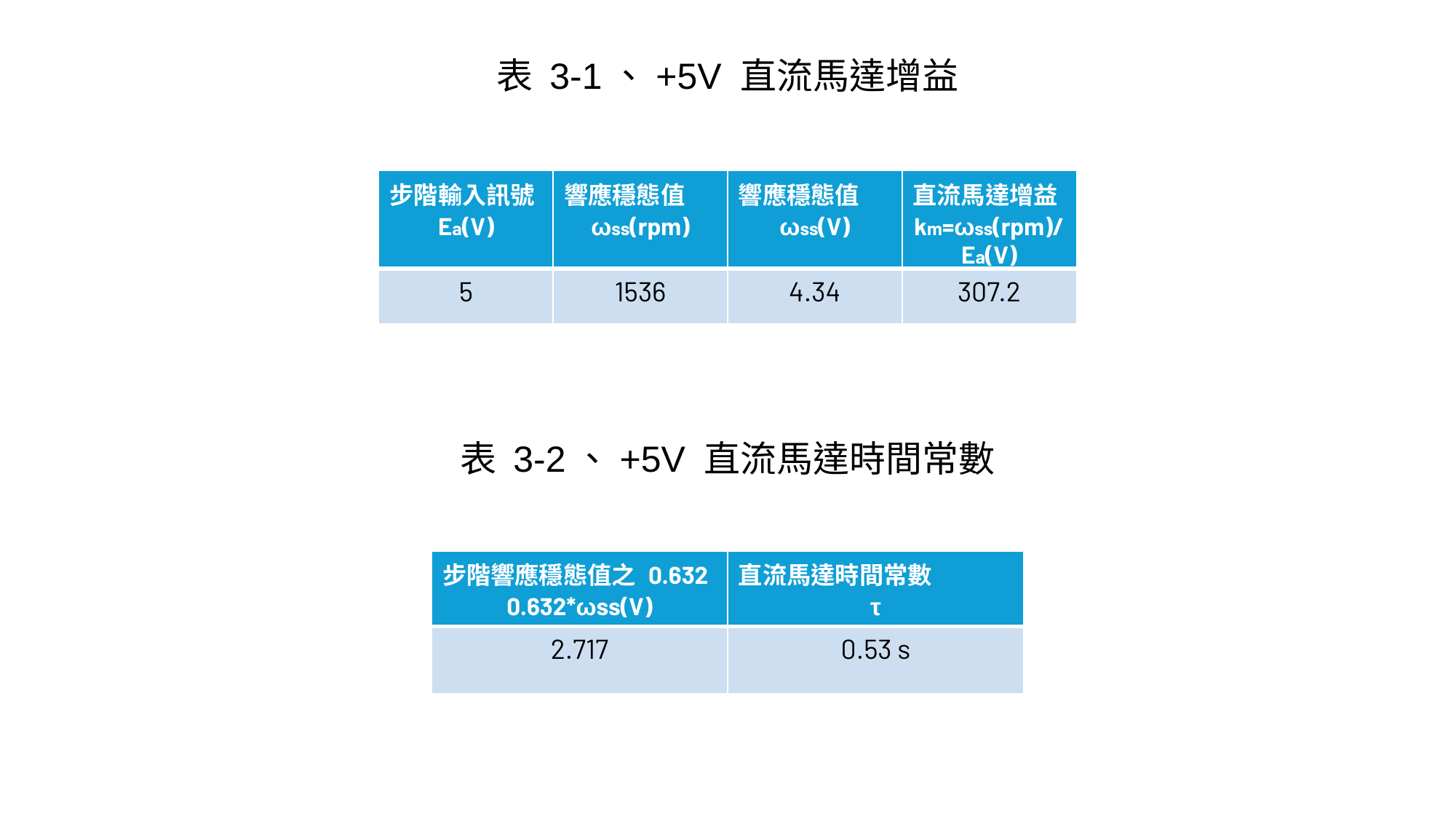

表 3-1、+5V 直流馬達增益
| 步階輸入訊號 Ea(V) | 響應穩態值 ωss(rpm) | 響應穩態值 ωss(V) | 直流馬達增益 km=ωss(rpm)/Ea(V) |
| --- | --- | --- | --- |
| 5 | 1536 | 4.34 | 307.2 |
表 3-2、+5V 直流馬達時間常數
| 步階響應穩態值之 0.632 0.632\*ωss(V) | 直流馬達時間常數 τ |
| --- | --- |
| 2.717 | 0.53 s |